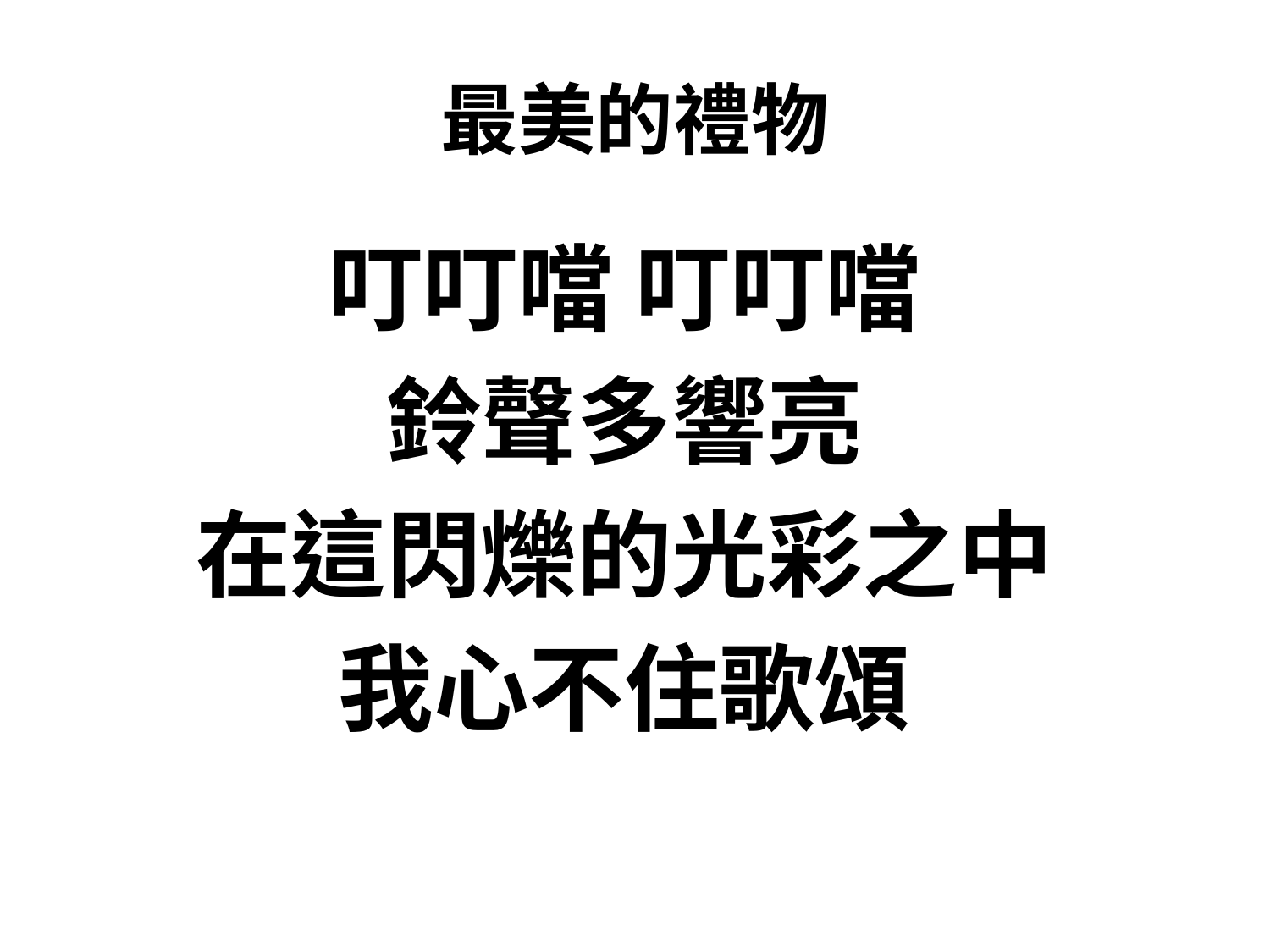

# 最美的禮物
叮叮噹 叮叮噹
鈴聲多響亮
在這閃爍的光彩之中
我心不住歌頌